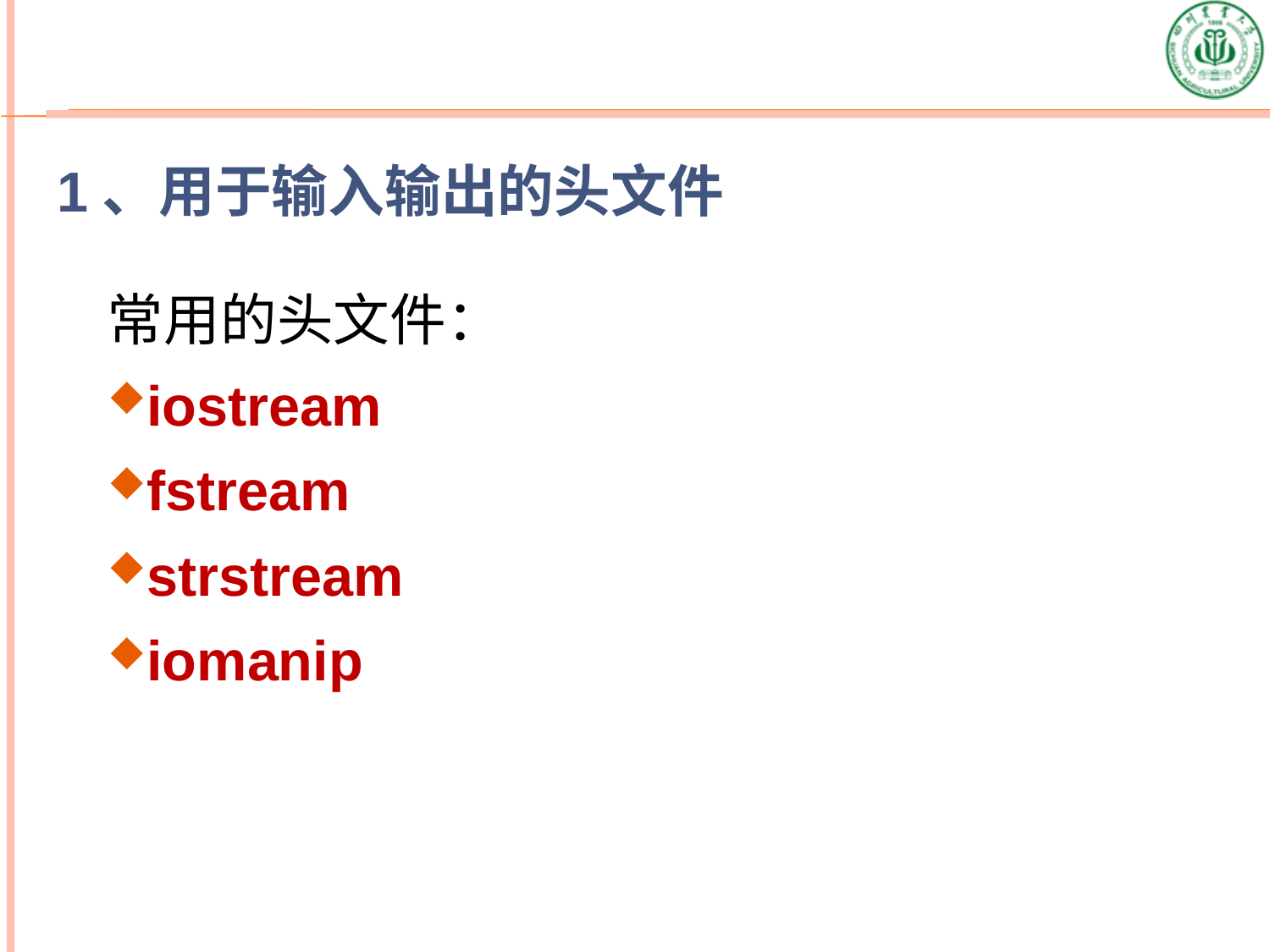

# 1、用于输入输出的头文件
常用的头文件：
iostream
fstream
strstream
iomanip